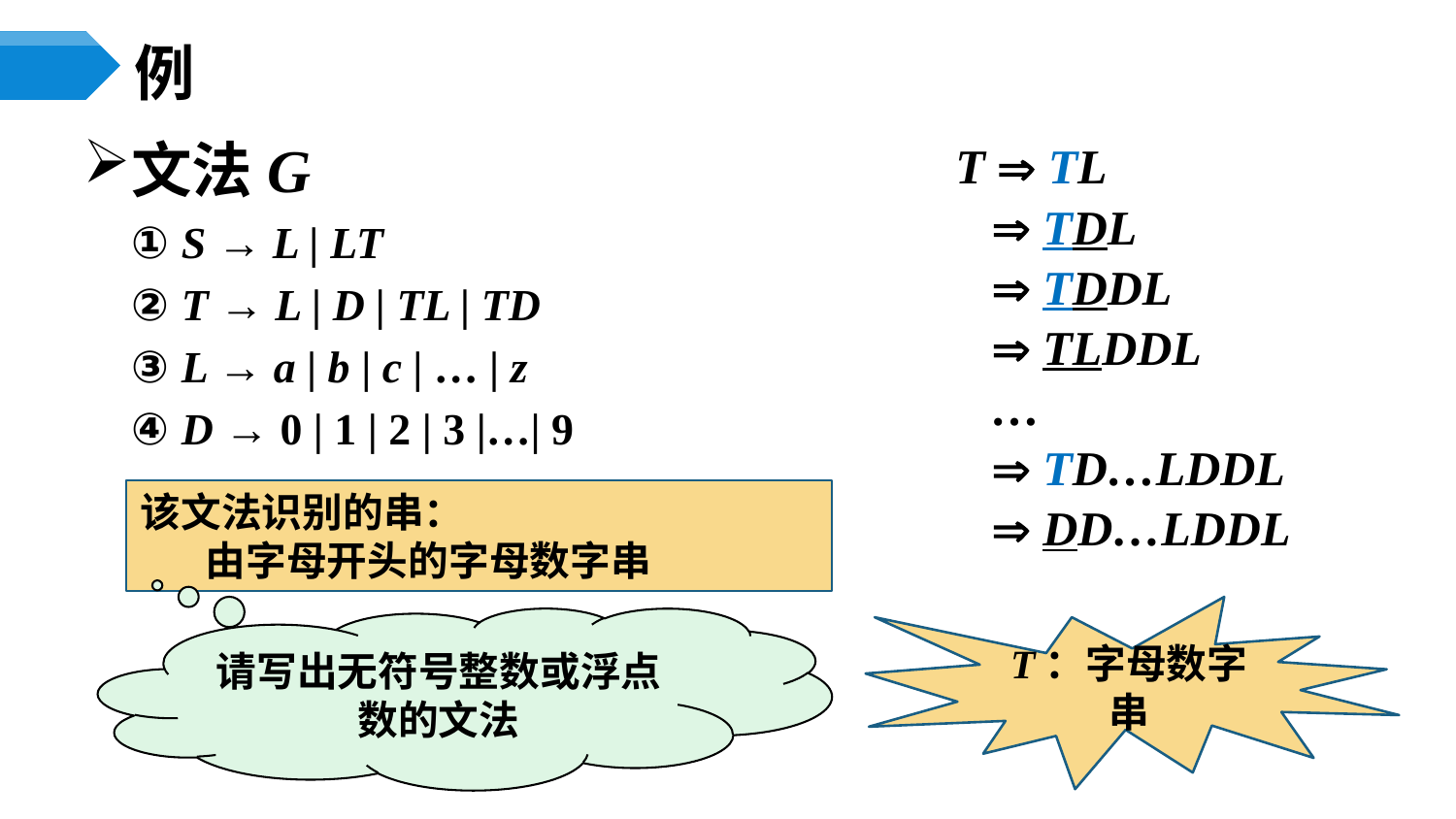

# 例
文法G
① S → L | LT
② T → L | D | TL | TD
③ L → a | b | c | … | z
④ D → 0 | 1 | 2 | 3 |…| 9
T ⇒ TL
   ⇒ TDL
   ⇒ TDDL
   ⇒ TLDDL
   …
   ⇒ TD…LDDL
   ⇒ DD…LDDL
该文法识别的串：
      由字母开头的字母数字串
T：字母数字串
请写出无符号整数或浮点数的文法